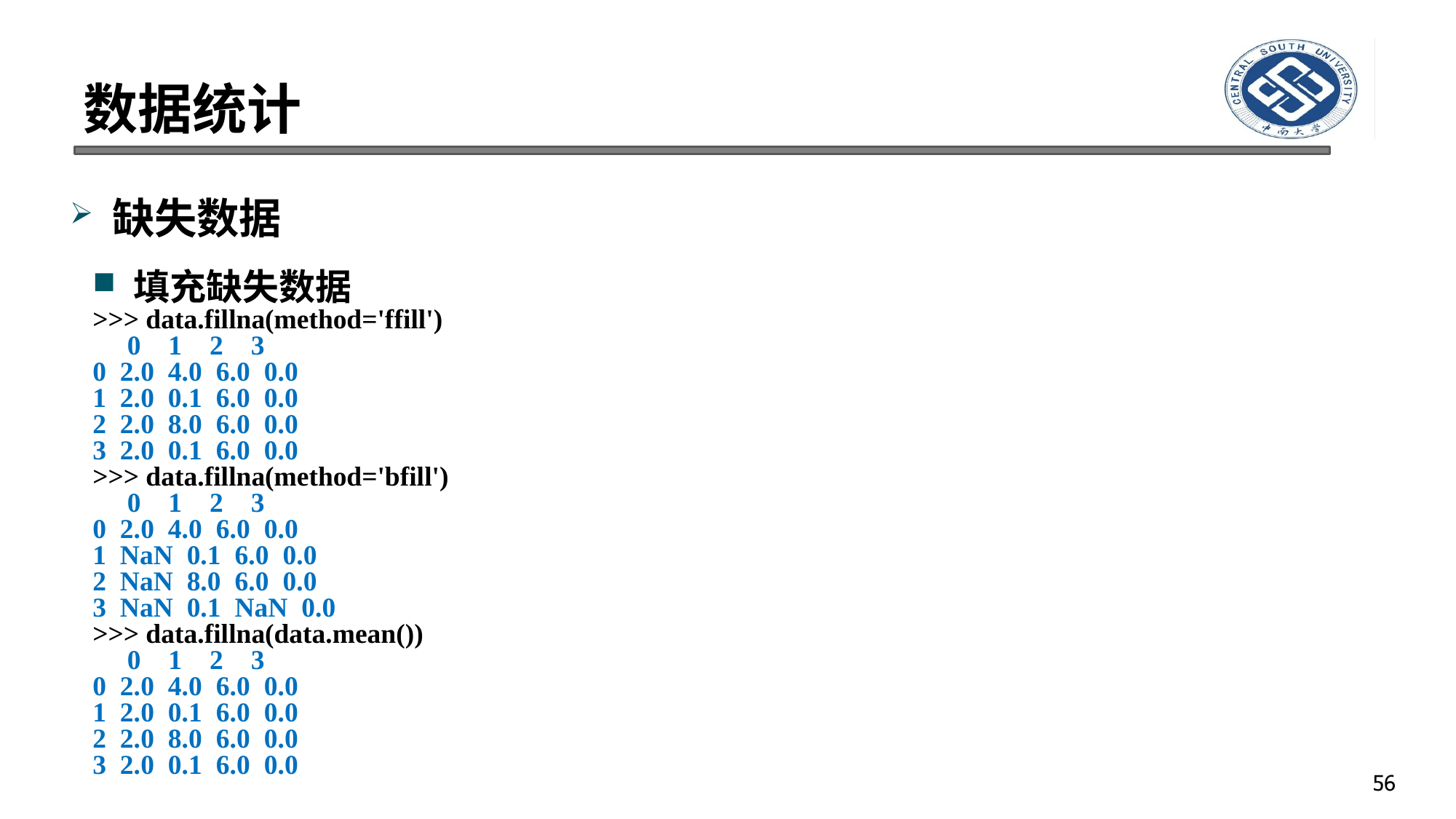

# 数据统计
缺失数据
填充缺失数据
>>> data.fillna(method='ffill')
     0    1    2    3
0  2.0  4.0  6.0  0.0
1  2.0  0.1  6.0  0.0
2  2.0  8.0  6.0  0.0
3  2.0  0.1  6.0  0.0
>>> data.fillna(method='bfill')
     0    1    2    3
0  2.0  4.0  6.0  0.0
1  NaN  0.1  6.0  0.0
2  NaN  8.0  6.0  0.0
3  NaN  0.1  NaN  0.0
>>> data.fillna(data.mean())
     0    1    2    3
0  2.0  4.0  6.0  0.0
1  2.0  0.1  6.0  0.0
2  2.0  8.0  6.0  0.0
3  2.0  0.1  6.0  0.0
56